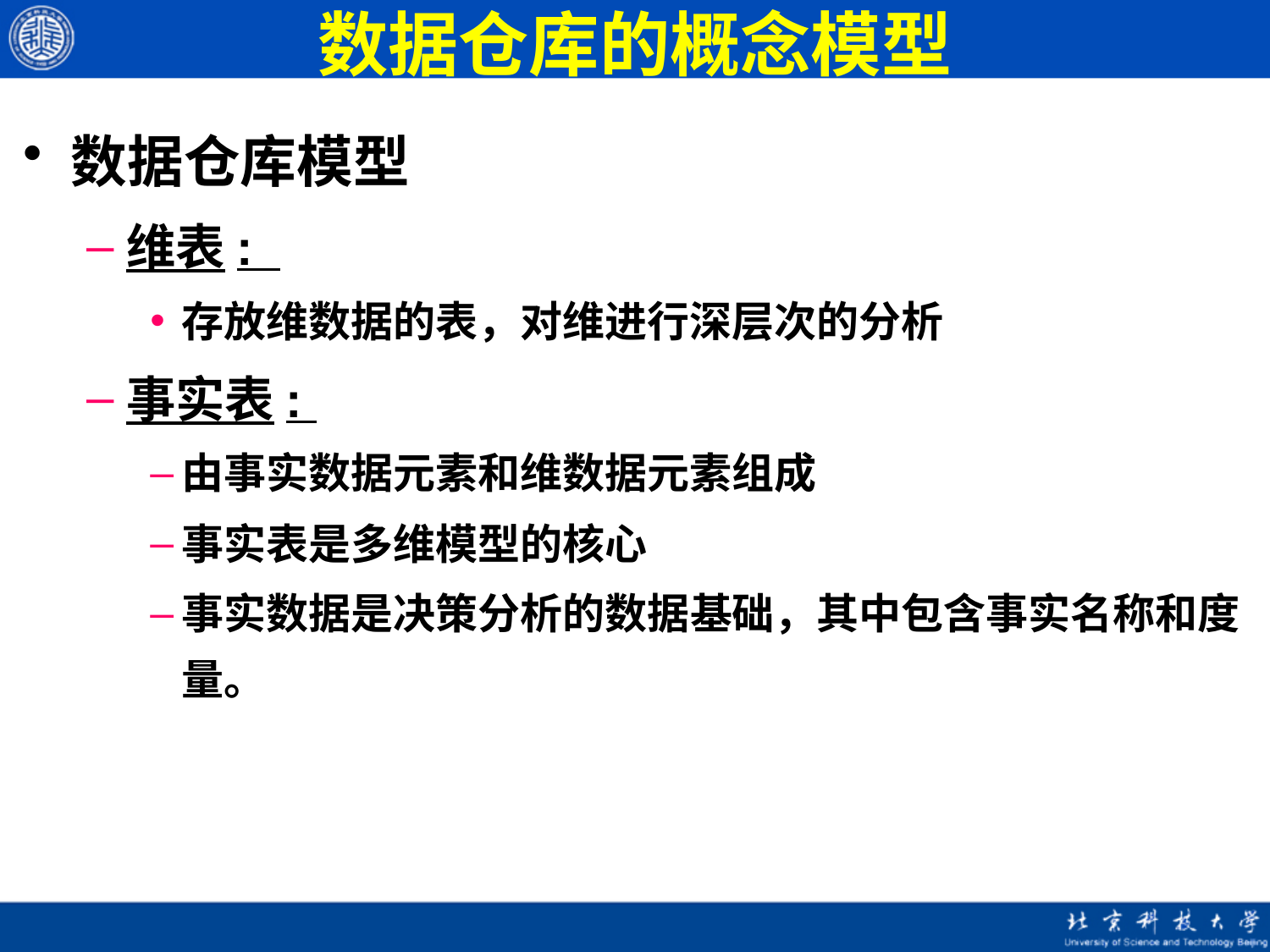

数据仓库的概念模型
数据仓库模型
维表:
存放维数据的表，对维进行深层次的分析
事实表:
由事实数据元素和维数据元素组成
事实表是多维模型的核心
事实数据是决策分析的数据基础，其中包含事实名称和度量。